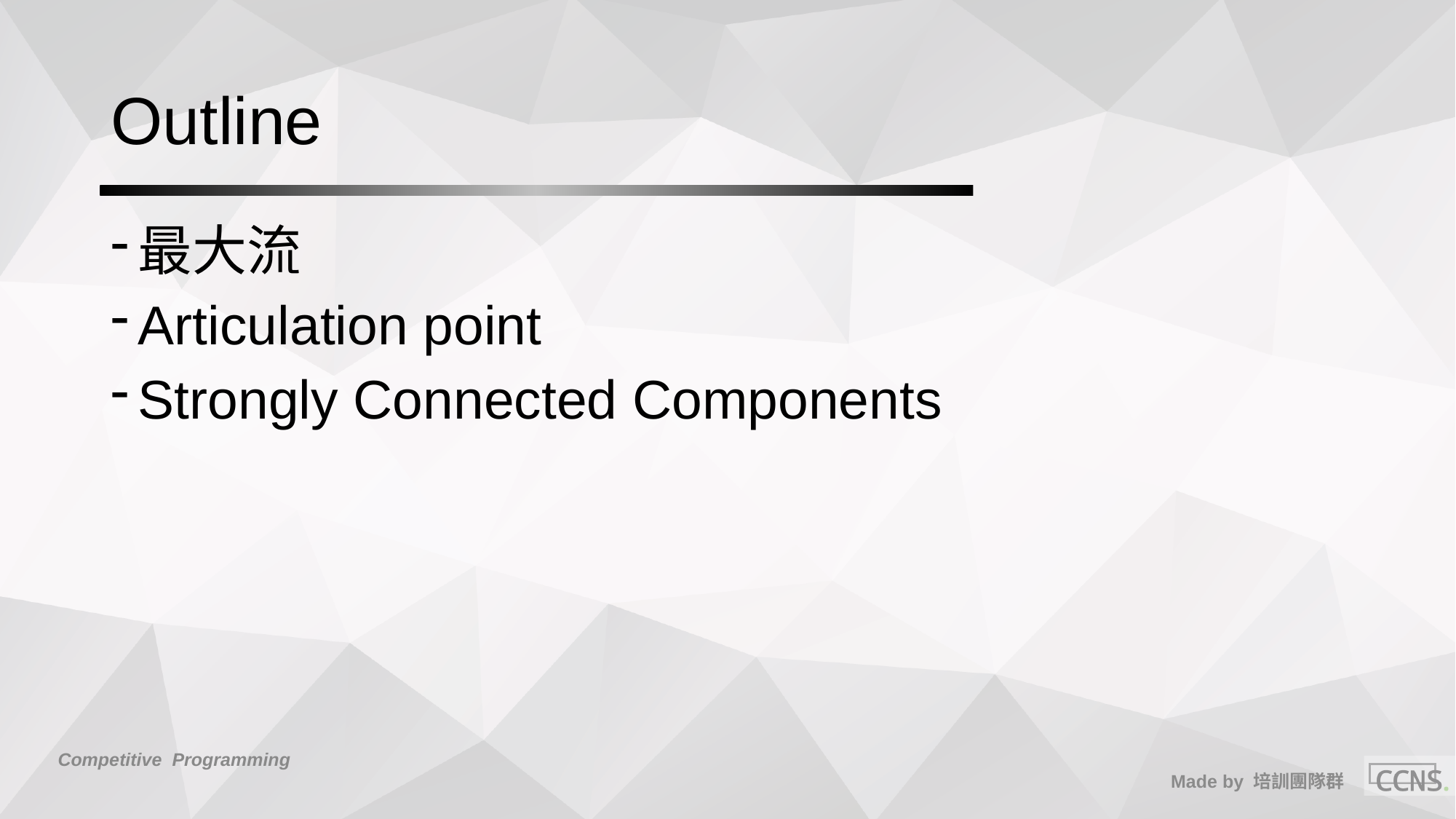

# Outline
最大流
Articulation point
Strongly Connected Components